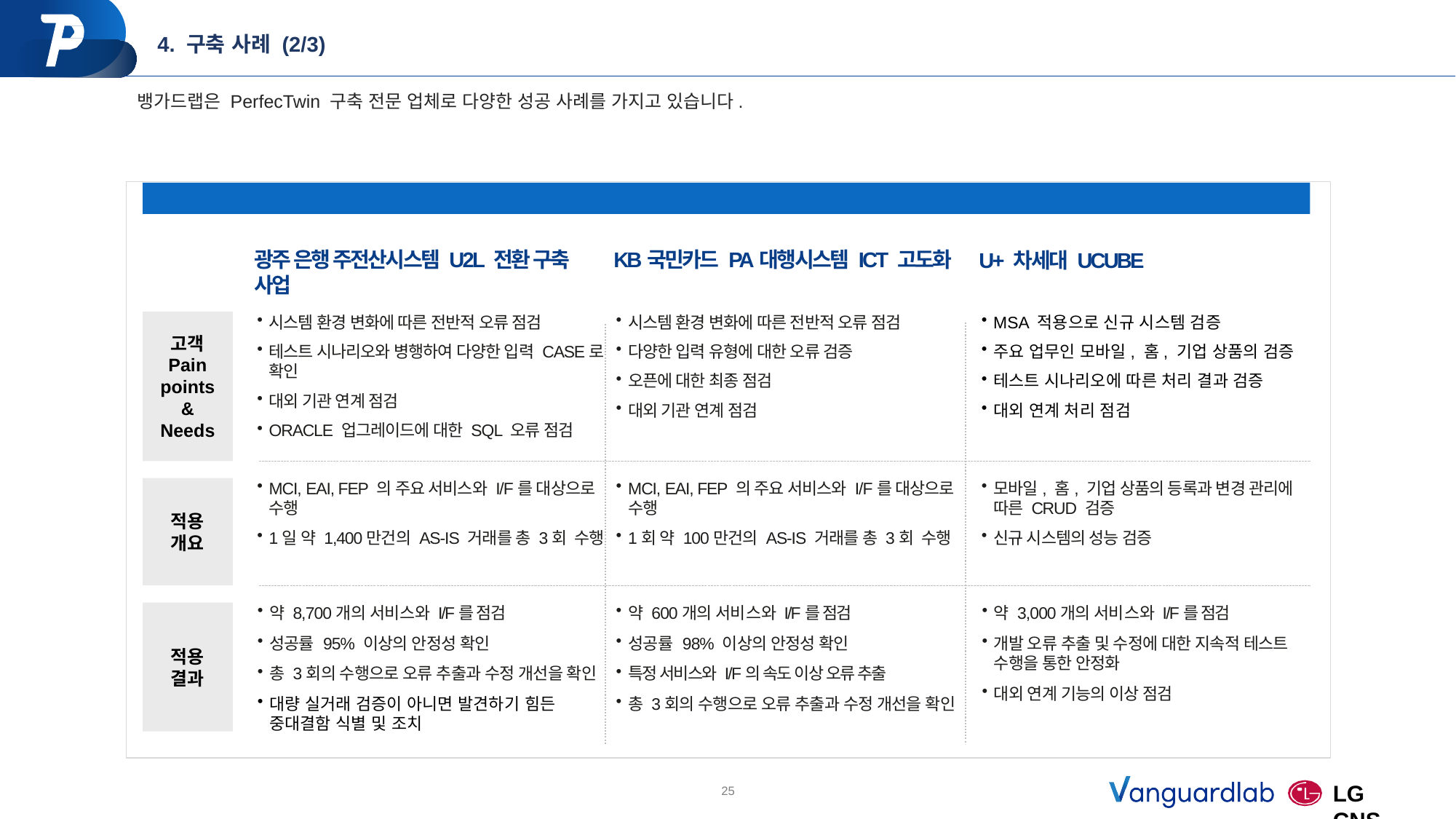

4. 구축 사례 (2/3)
1
뱅가드랩은 PerfecTwin 구축 전문 업체로 다양한 성공 사례를 가지고 있습니다.

뱅가드랩의 PerfecTwin 구축 사례
광주 은행 주전산시스템 U2L 전환 구축 사업
KB국민카드 PA대행시스템 ICT 고도화
U+ 차세대 UCUBE
고객 Pain points & Needs
시스템 환경 변화에 따른 전반적 오류 점검
테스트 시나리오와 병행하여 다양한 입력 CASE로 확인
대외 기관 연계 점검
ORACLE 업그레이드에 대한 SQL 오류 점검
시스템 환경 변화에 따른 전반적 오류 점검
다양한 입력 유형에 대한 오류 검증
오픈에 대한 최종 점검
대외 기관 연계 점검
MSA 적용으로 신규 시스템 검증
주요 업무인 모바일, 홈, 기업 상품의 검증
테스트 시나리오에 따른 처리 결과 검증
대외 연계 처리 점검
모바일, 홈, 기업 상품의 등록과 변경 관리에 따른 CRUD 검증
신규 시스템의 성능 검증
MCI, EAI, FEP 의 주요 서비스와 I/F를 대상으로 수행
1일 약 1,400만건의 AS-IS 거래를 총 3회  수행
MCI, EAI, FEP 의 주요 서비스와 I/F를 대상으로 수행
1회 약 100만건의 AS-IS 거래를 총 3회  수행
적용 개요
적용 결과
약 8,700개의 서비스와 I/F를 점검
성공률 95% 이상의 안정성 확인
총 3회의 수행으로 오류 추출과 수정 개선을 확인
대량 실거래 검증이 아니면 발견하기 힘든 중대결함 식별 및 조치
약 600개의 서비스와 I/F를 점검
성공률 98% 이상의 안정성 확인
특정 서비스와 I/F의 속도 이상 오류 추출
총 3회의 수행으로 오류 추출과 수정 개선을 확인
약 3,000개의 서비스와 I/F를 점검
개발 오류 추출 및 수정에 대한 지속적 테스트 수행을 통한 안정화
대외 연계 기능의 이상 점검